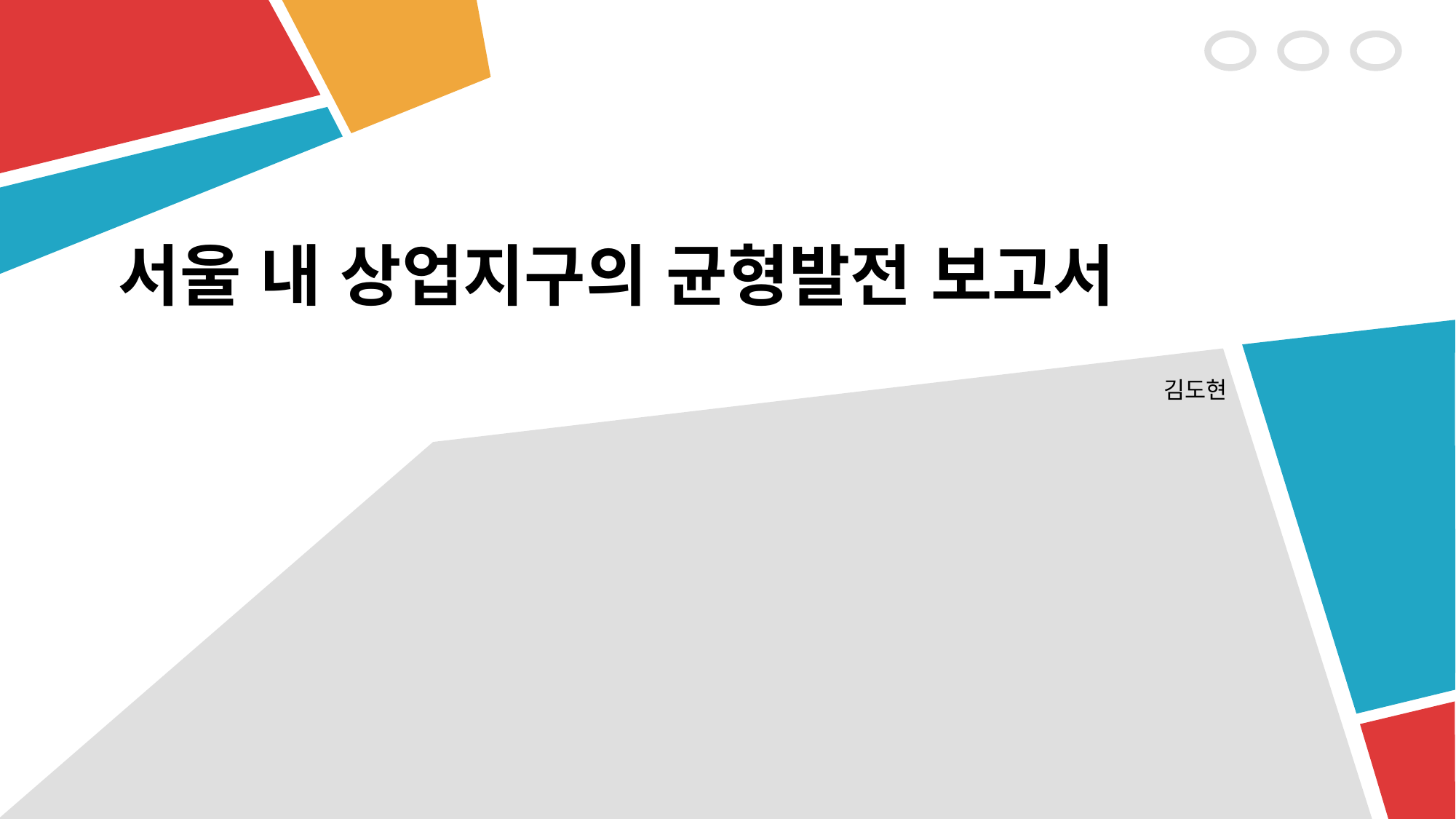

# 서울 내 상업지구의 균형발전 보고서

김도현